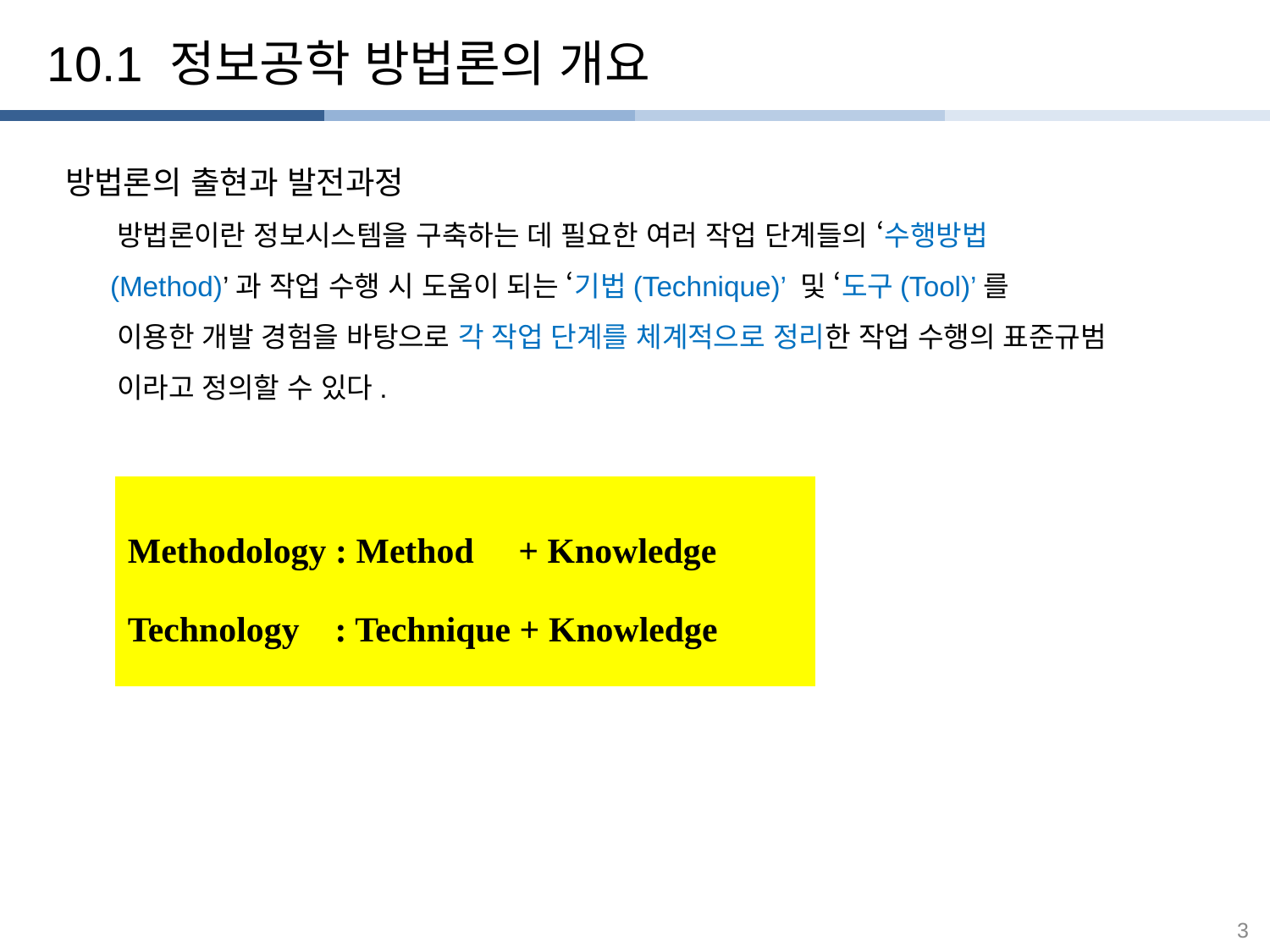

10.1 정보공학 방법론의 개요
방법론의 출현과 발전과정
 방법론이란 정보시스템을 구축하는 데 필요한 여러 작업 단계들의 ‘수행방법
 (Method)’과 작업 수행 시 도움이 되는 ‘기법(Technique)’ 및 ‘도구(Tool)’를
 이용한 개발 경험을 바탕으로 각 작업 단계를 체계적으로 정리한 작업 수행의 표준규범
 이라고 정의할 수 있다.

| Methodology : Method + Knowledge Technology : Technique + Knowledge |
| --- |
3